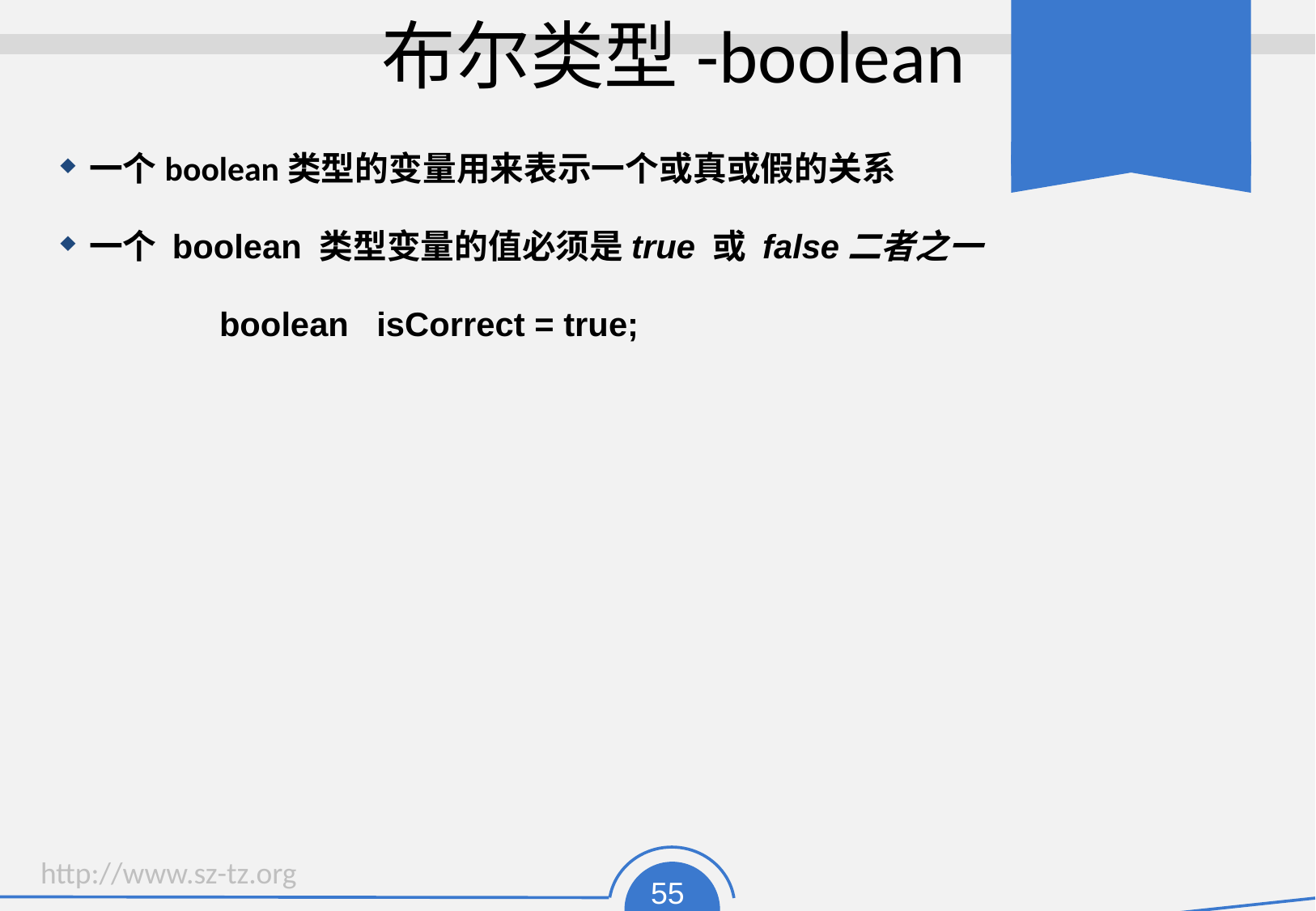

# 布尔类型-boolean
一个boolean类型的变量用来表示一个或真或假的关系
一个 boolean 类型变量的值必须是true 或 false二者之一
              boolean   isCorrect = true;